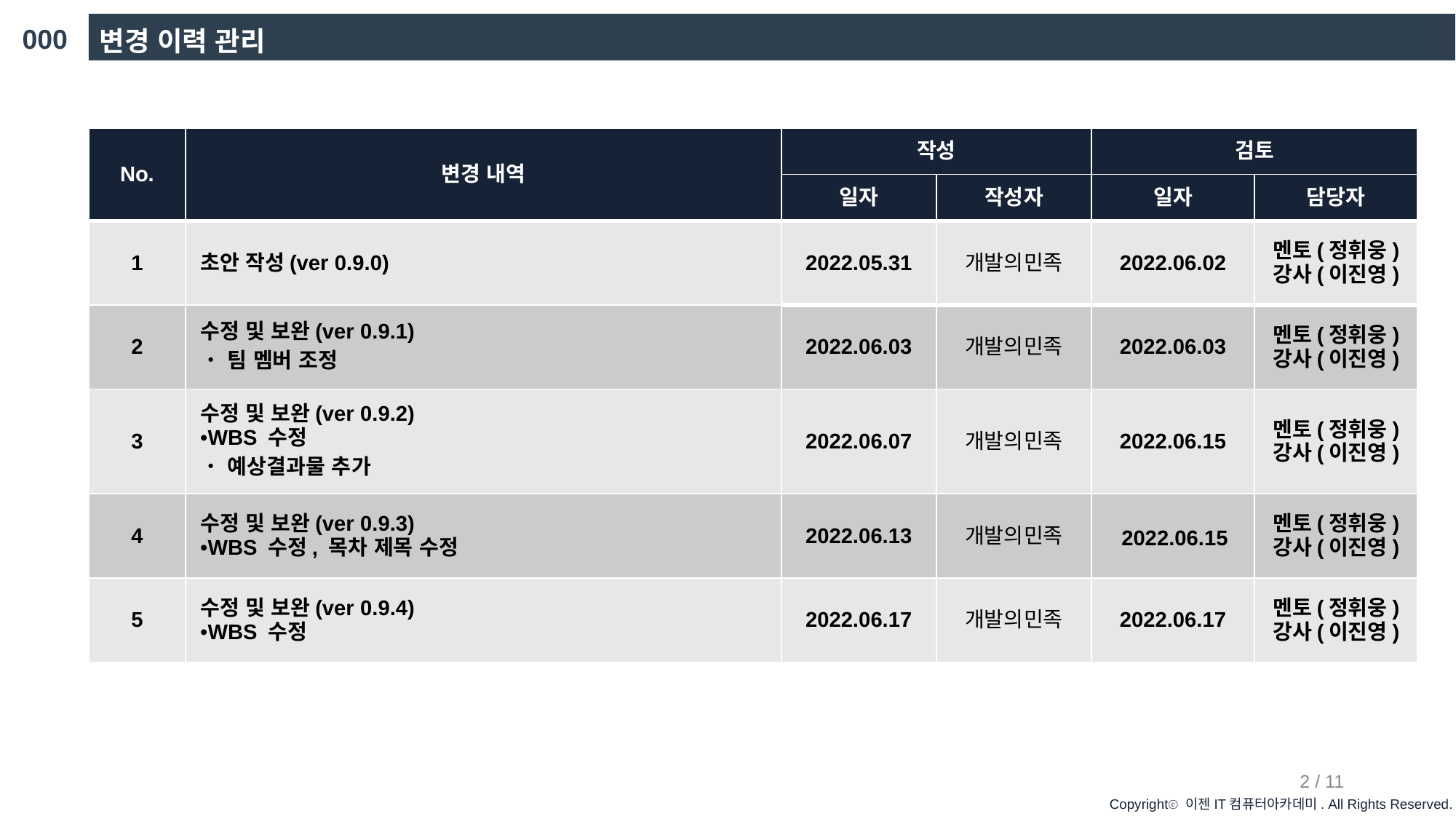

000
변경 이력 관리
| No. | 변경 내역 | 작성 |  | 검토 |  |
| --- | --- | --- | --- | --- | --- |
|  |  | 일자 | 작성자 | 일자 | 담당자 |
| 1 | 초안 작성(ver 0.9.0) | 2022.05.31 | 개발의민족 | 2022.06.02 | 멘토(정휘웅) 강사(이진영) |
| 2 | 수정 및 보완(ver 0.9.1) •팀 멤버 조정 | 2022.06.03 | 개발의민족 | 2022.06.03 | 멘토(정휘웅) 강사(이진영) |
| 3 | 수정 및 보완(ver 0.9.2) •WBS 수정 •예상결과물 추가 | 2022.06.07 | 개발의민족 | 2022.06.15 | 멘토(정휘웅) 강사(이진영) |
| 4 | 수정 및 보완(ver 0.9.3) •WBS 수정, 목차 제목 수정 | 2022.06.13 | 개발의민족 | 2022.06.15 | 멘토(정휘웅) 강사(이진영) |
| 5 | 수정 및 보완(ver 0.9.4) •WBS 수정 | 2022.06.17 | 개발의민족 | 2022.06.17 | 멘토(정휘웅) 강사(이진영) |
2 / 11